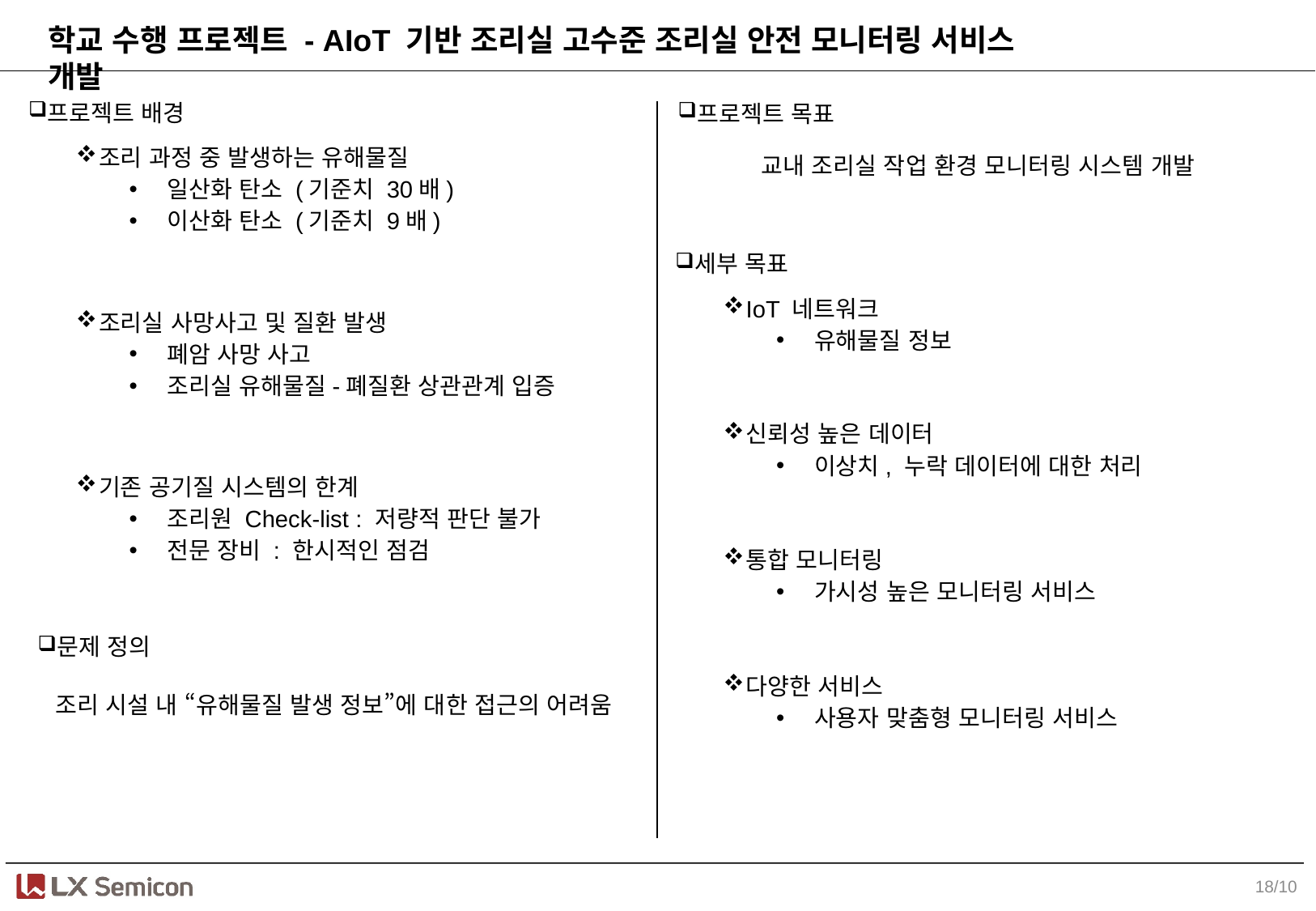

학교 수행 프로젝트 - AIoT 기반 조리실 고수준 조리실 안전 모니터링 서비스 개발

프로젝트 배경
프로젝트 목표
조리 과정 중 발생하는 유해물질
일산화 탄소 (기준치 30배)
이산화 탄소 (기준치 9배)
교내 조리실 작업 환경 모니터링 시스템 개발
세부 목표
IoT 네트워크
유해물질 정보
조리실 사망사고 및 질환 발생
폐암 사망 사고
조리실 유해물질-폐질환 상관관계 입증
신뢰성 높은 데이터
이상치, 누락 데이터에 대한 처리
기존 공기질 시스템의 한계
조리원 Check-list : 저량적 판단 불가
전문 장비 : 한시적인 점검
통합 모니터링
가시성 높은 모니터링 서비스
문제 정의
다양한 서비스
사용자 맞춤형 모니터링 서비스
조리 시설 내 “유해물질 발생 정보”에 대한 접근의 어려움
18/10